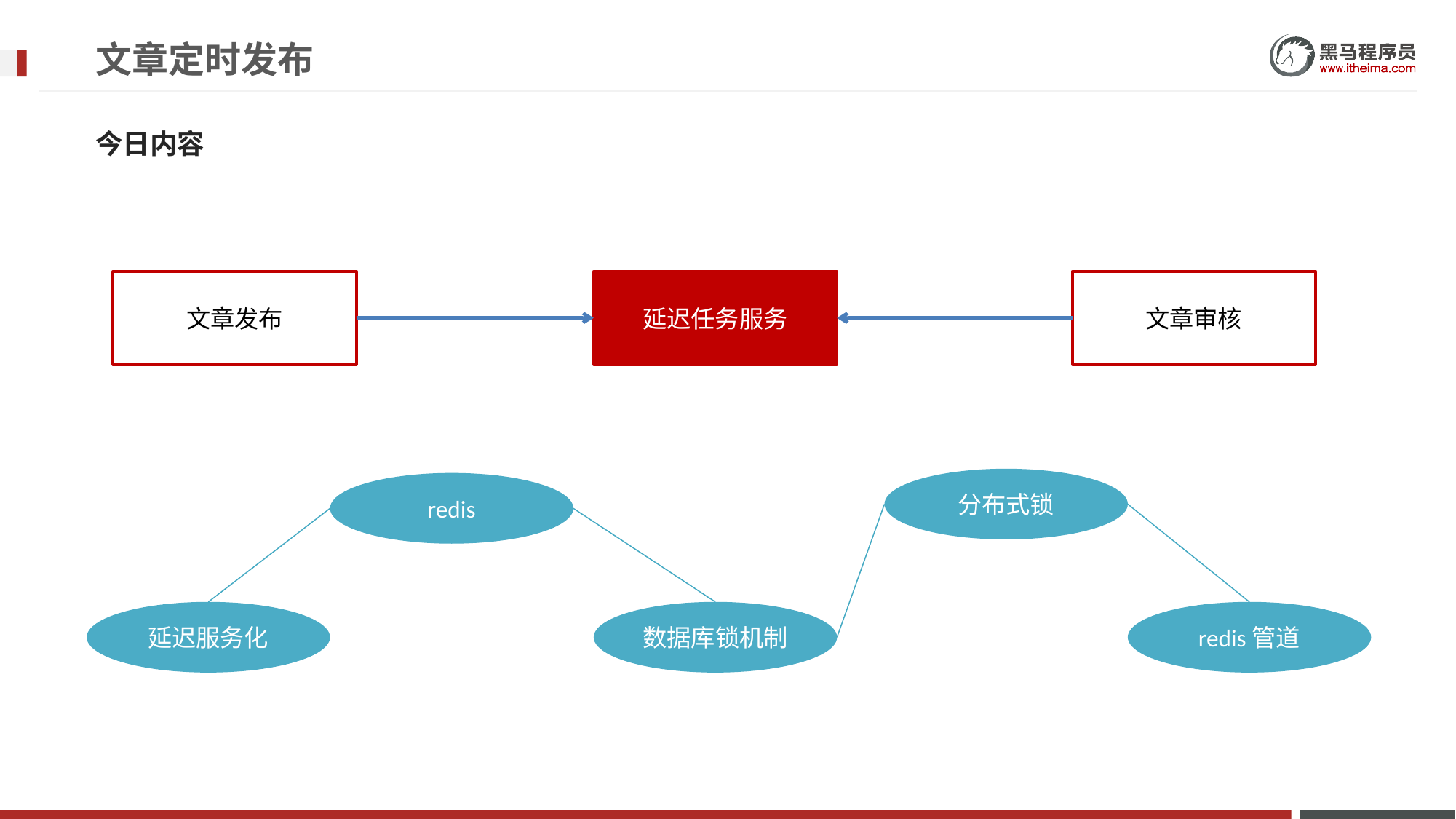

# 文章定时发布
今日内容
延迟任务服务
文章发布
文章审核
分布式锁
redis
延迟服务化
数据库锁机制
redis管道